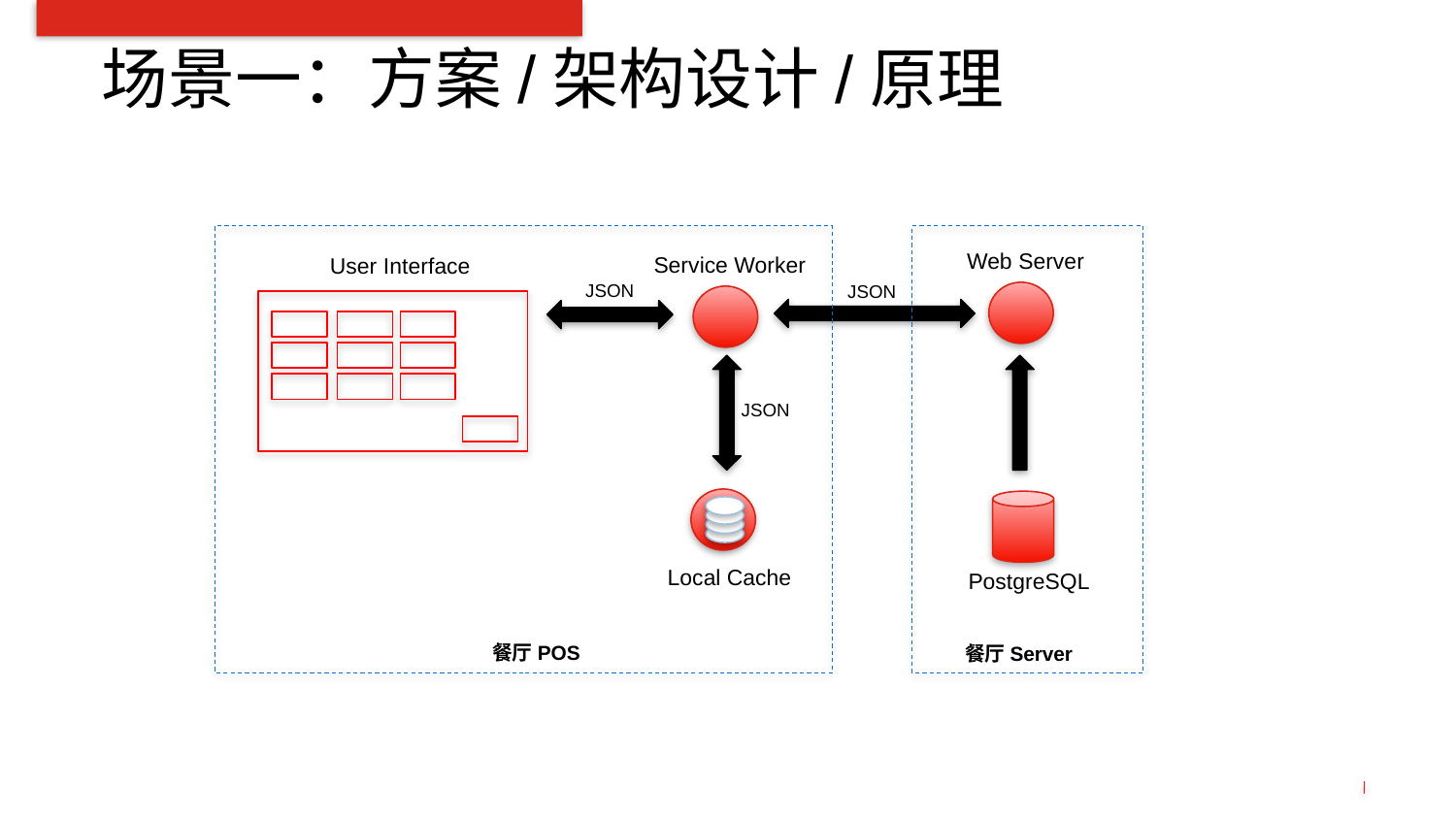

# 场景一：方案/架构设计/原理

Web Server
Service Worker
User Interface
JSON
JSON

JSON

Local Cache
PostgreSQL
餐厅POS
餐厅Server
4